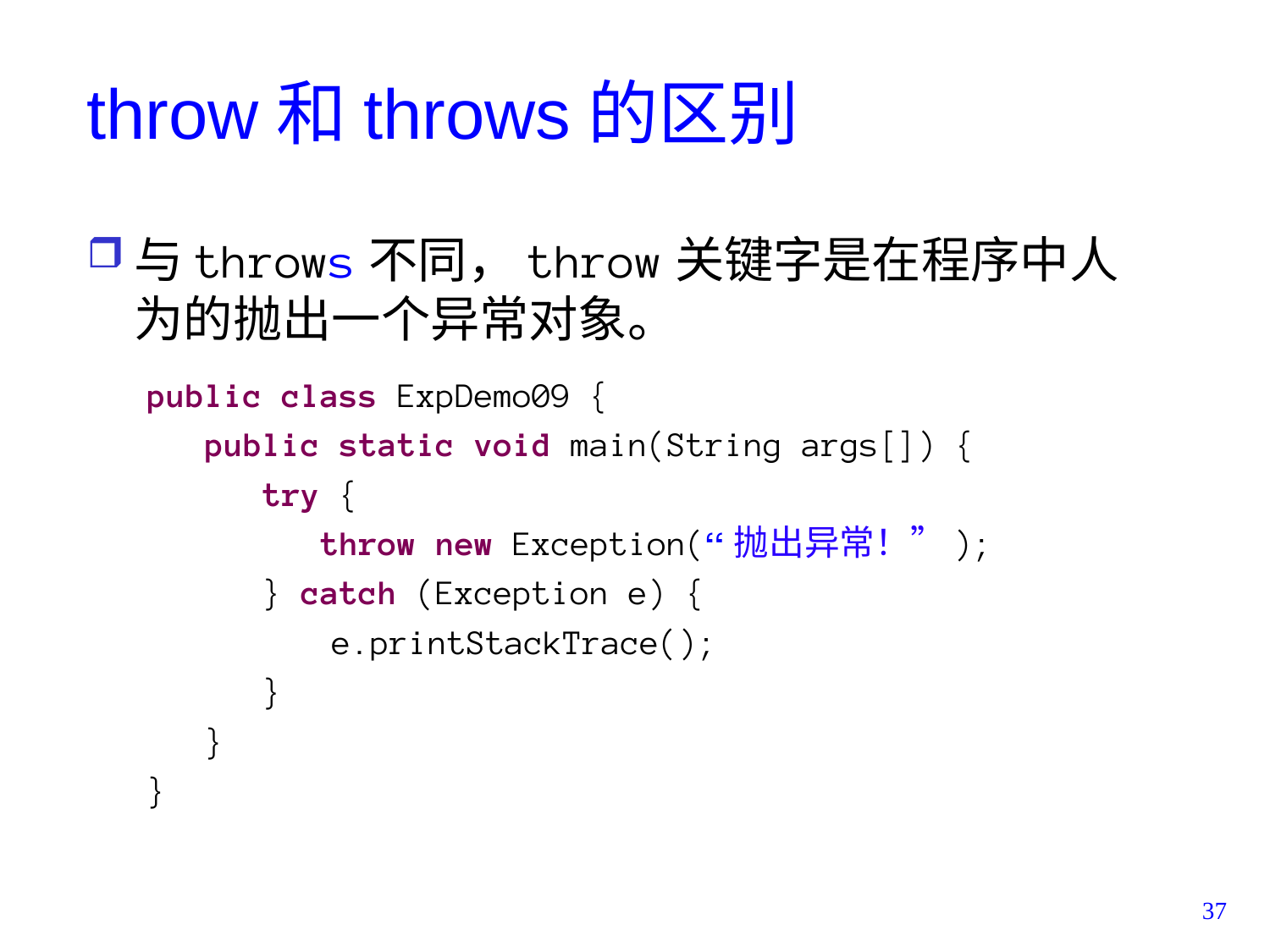

# throw和throws的区别
与throws不同，throw关键字是在程序中人为的抛出一个异常对象。
public class ExpDemo09 {
   public static void main(String args[]) {
      try {
         throw new Exception(“抛出异常！”);
      } catch (Exception e) {
	   e.printStackTrace();
      }
   }
}
37